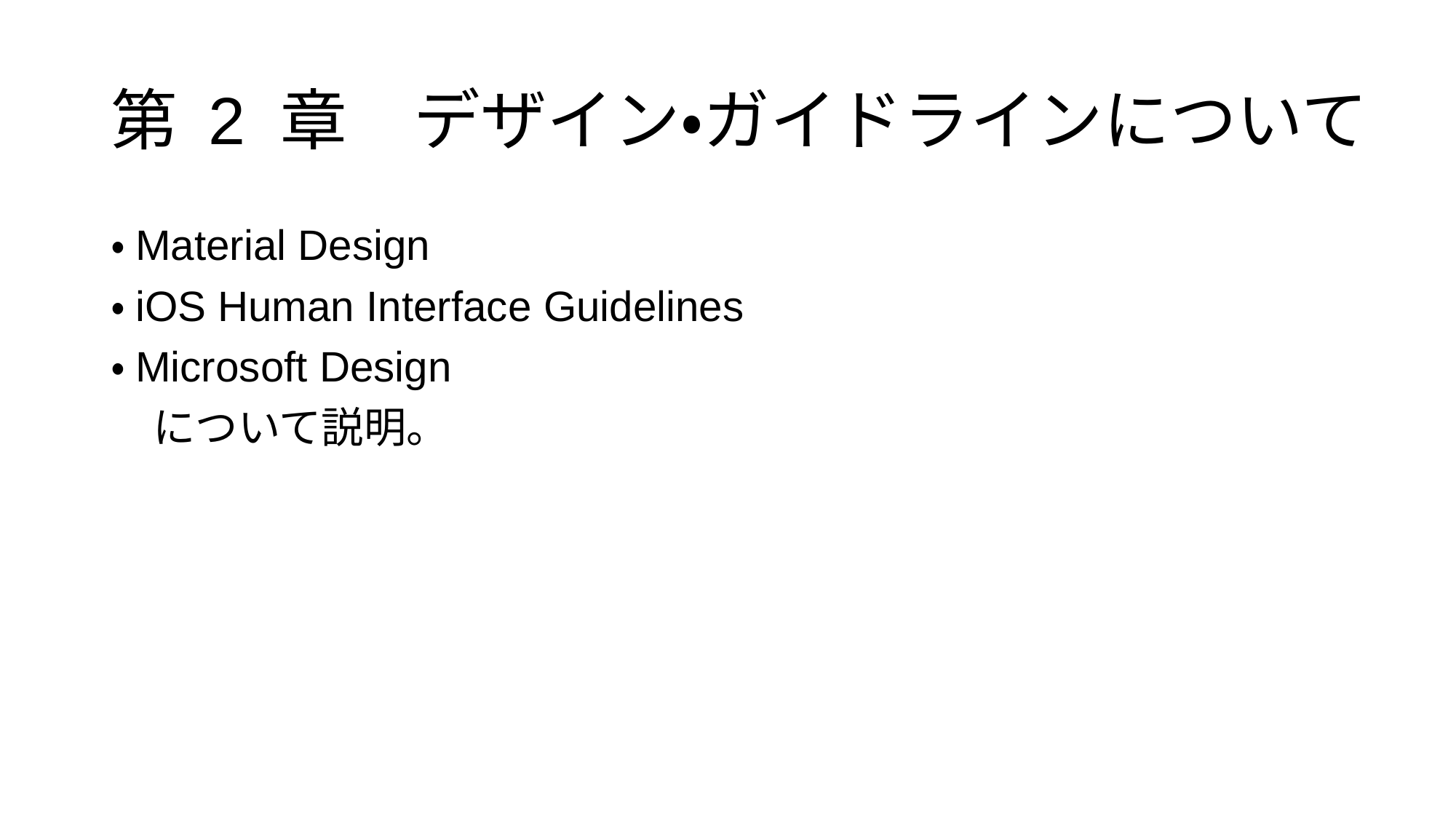

# 第 2 章　デザイン・ガイドラインについて
・Material Design
・iOS Human Interface Guidelines
・Microsoft Design
　について説明。